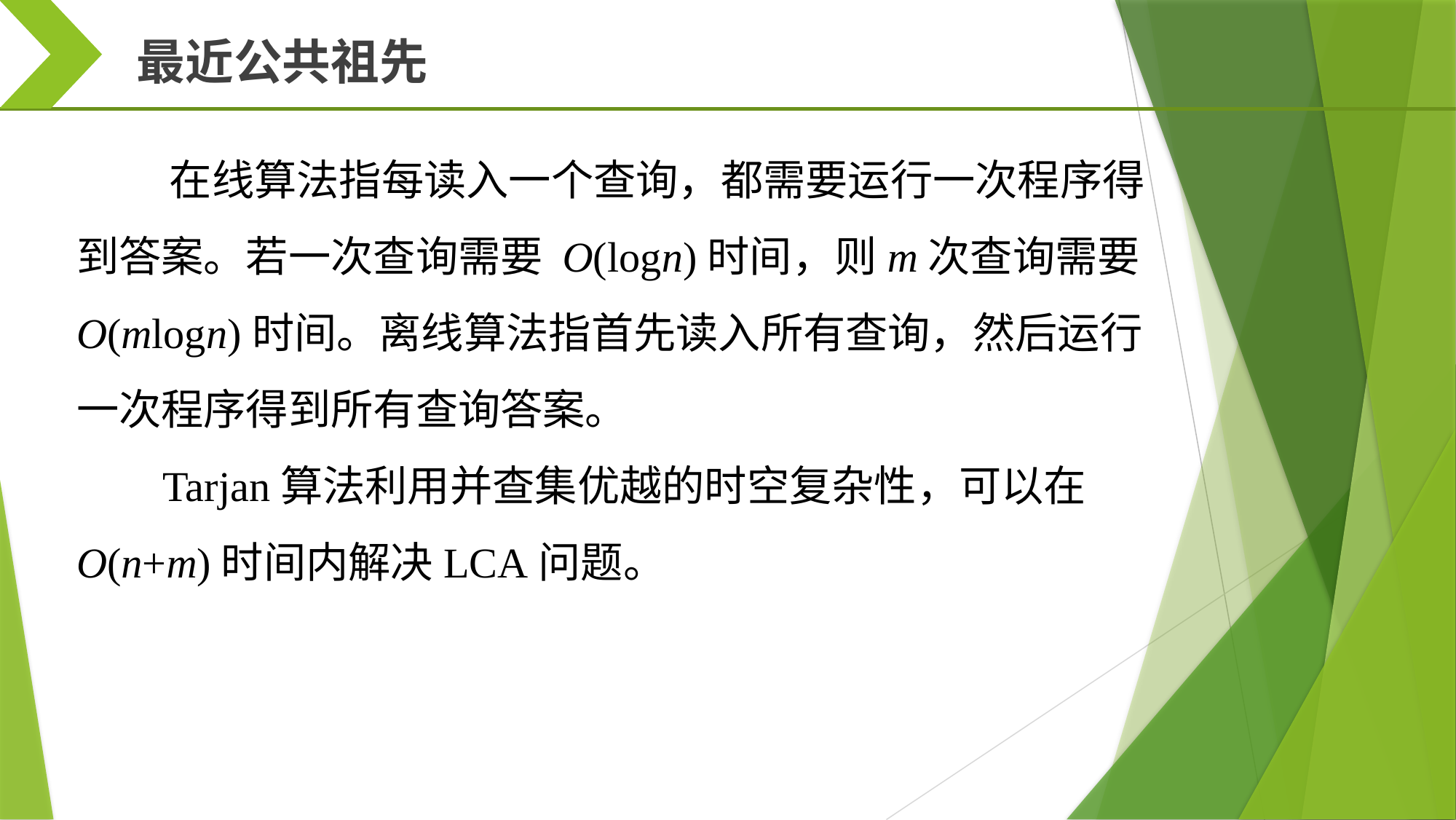

最近公共祖先
   在线算法指每读入一个查询，都需要运行一次程序得到答案。若一次查询需要 O(logn)时间，则m次查询需要O(mlogn)时间。离线算法指首先读入所有查询，然后运行一次程序得到所有查询答案。
   Tarjan算法利用并查集优越的时空复杂性，可以在O(n+m)时间内解决LCA问题。